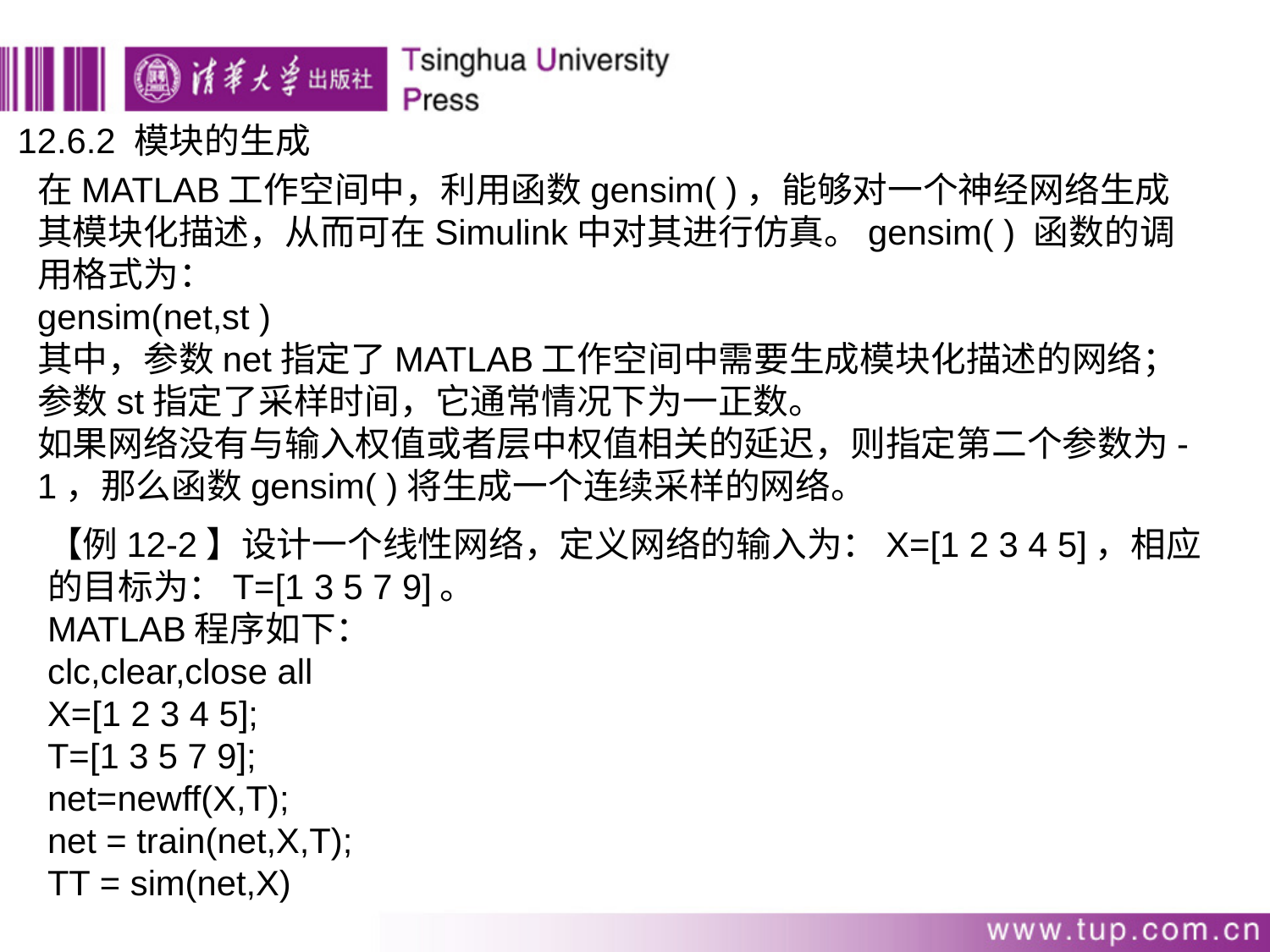

12.6.2 模块的生成
在MATLAB工作空间中，利用函数gensim( )，能够对一个神经网络生成其模块化描述，从而可在Simulink中对其进行仿真。gensim( ) 函数的调用格式为：
gensim(net,st )
其中，参数net指定了MATLAB工作空间中需要生成模块化描述的网络；参数st指定了采样时间，它通常情况下为一正数。
如果网络没有与输入权值或者层中权值相关的延迟，则指定第二个参数为-1，那么函数gensim( )将生成一个连续采样的网络。
【例12-2】设计一个线性网络，定义网络的输入为：X=[1 2 3 4 5]，相应的目标为：T=[1 3 5 7 9]。
MATLAB程序如下：
clc,clear,close all
X=[1 2 3 4 5];
T=[1 3 5 7 9];
net=newff(X,T);
net = train(net,X,T);
TT = sim(net,X)